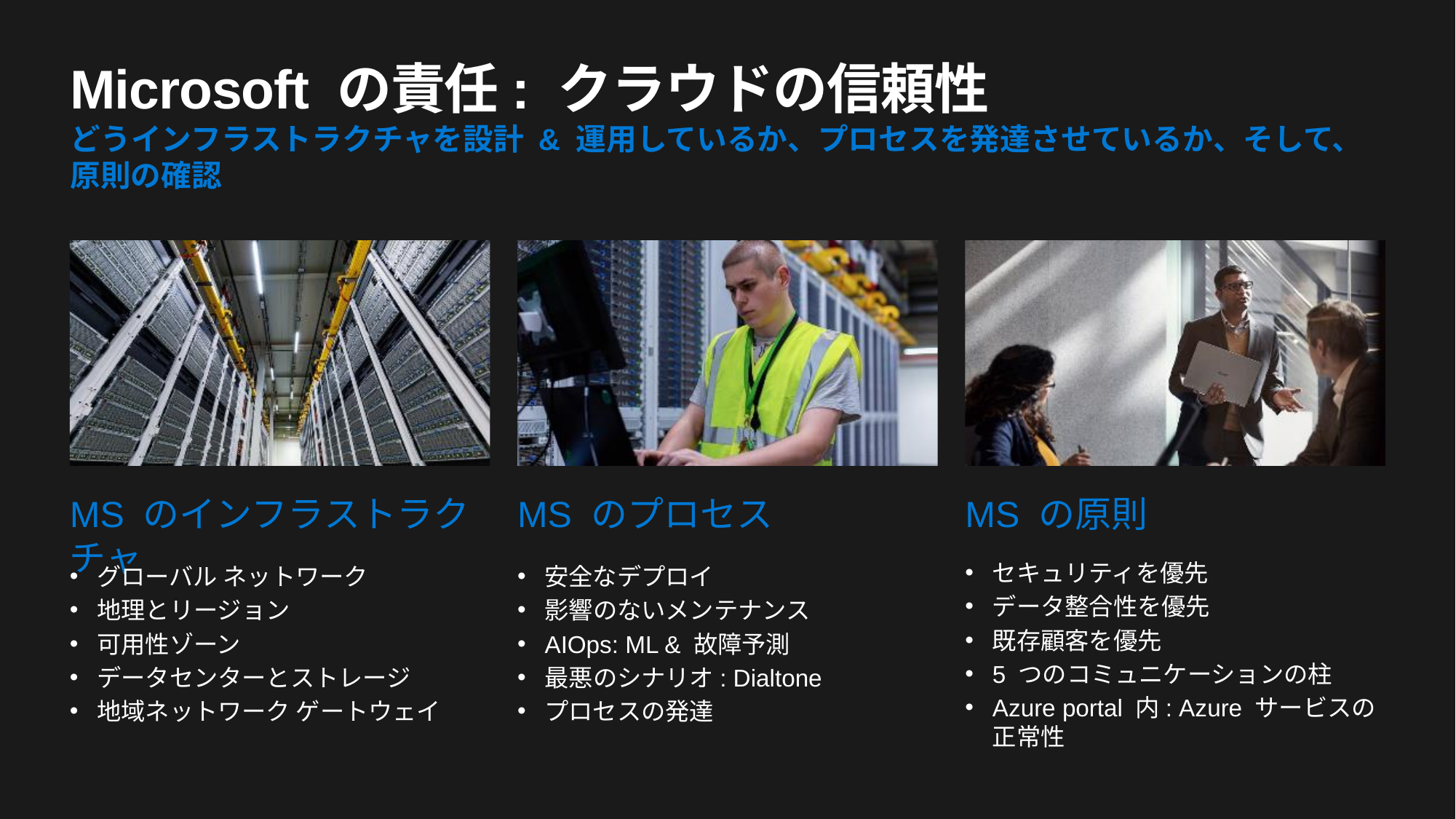

# Microsoft の責任: クラウドの信頼性 どうインフラストラクチャを設計 & 運用しているか、プロセスを発達させているか、そして、原則の確認

MS のインフラストラクチャ

グローバル ネットワーク
地理とリージョン
可用性ゾーン
データセンターとストレージ
地域ネットワーク ゲートウェイ
MS のプロセス

安全なデプロイ
影響のないメンテナンス
AIOps: ML & 故障予測
最悪のシナリオ: Dialtone
プロセスの発達
MS の原則

セキュリティを優先
データ整合性を優先
既存顧客を優先
5 つのコミュニケーションの柱
Azure portal 内: Azure サービスの正常性